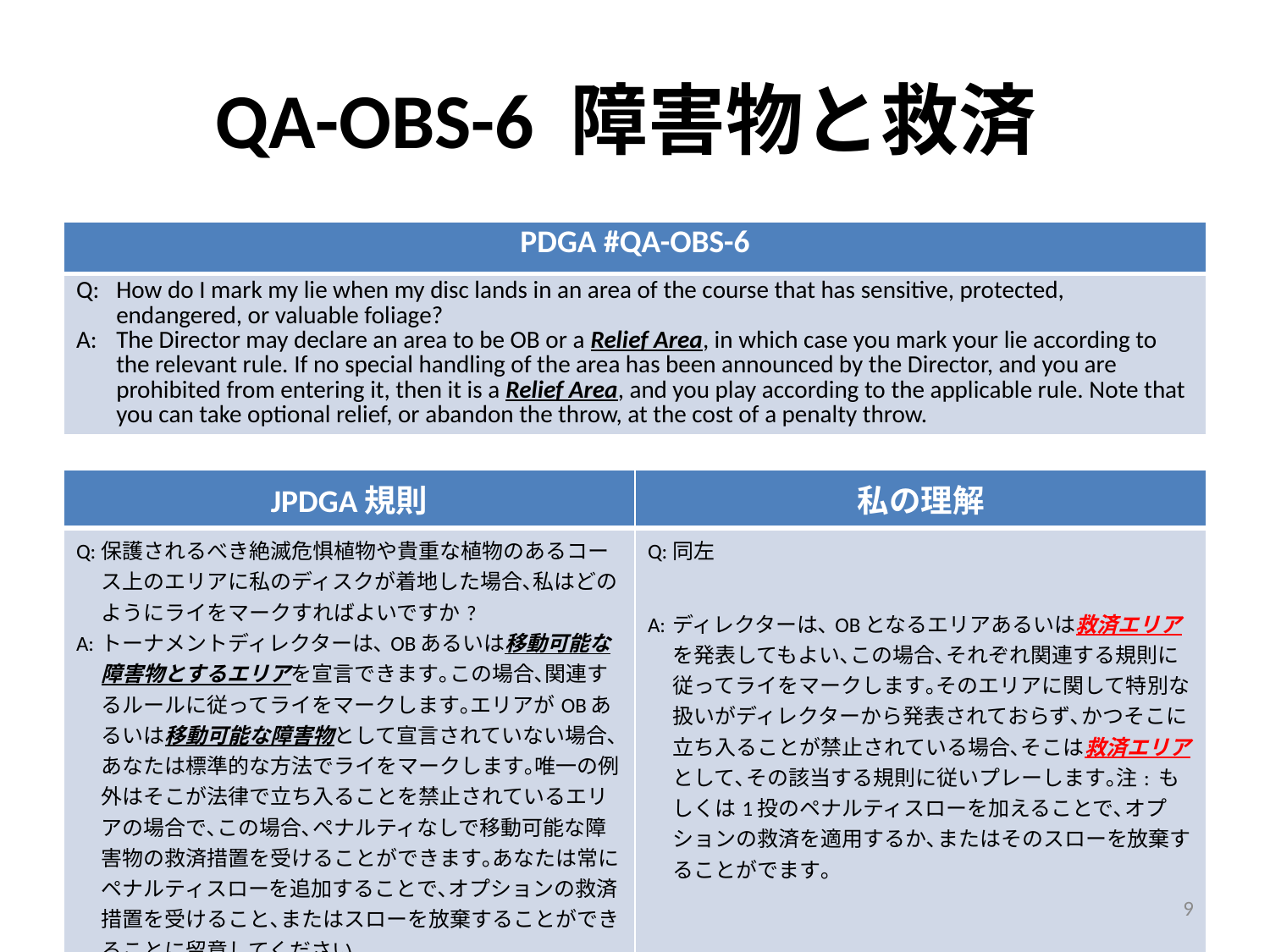

# QA-OBS-6 障害物と救済
| PDGA #QA-OBS-6 |
| --- |
| Q: How do I mark my lie when my disc lands in an area of the course that has sensitive, protected, endangered, or valuable foliage? A: The Director may declare an area to be OB or a Relief Area, in which case you mark your lie according to the relevant rule. If no special handling of the area has been announced by the Director, and you are prohibited from entering it, then it is a Relief Area, and you play according to the applicable rule. Note that you can take optional relief, or abandon the throw, at the cost of a penalty throw. |
| JPDGA規則 | 私の理解 |
| --- | --- |
| Q: 保護されるべき絶滅危惧植物や貴重な植物のあるコース上のエリアに私のディスクが着地した場合､私はどのようにライをマークすればよいですか? A: トーナメントディレクターは､OBあるいは移動可能な障害物とするエリアを宣言できます｡この場合､関連するルールに従ってライをマークします｡エリアがOBあるいは移動可能な障害物として宣言されていない場合､あなたは標準的な方法でライをマークします｡唯一の例外はそこが法律で立ち入ることを禁止されているエリアの場合で､この場合､ペナルティなしで移動可能な障害物の救済措置を受けることができます｡あなたは常にペナルティスローを追加することで､オプションの救済措置を受けること､またはスローを放棄することができることに留意してください｡ | Q: 同左 A: ディレクターは､OBとなるエリアあるいは救済エリアを発表してもよい､この場合､それぞれ関連する規則に従ってライをマークします｡そのエリアに関して特別な扱いがディレクターから発表されておらず､かつそこに立ち入ることが禁止されている場合､そこは救済エリアとして､その該当する規則に従いプレーします｡注: もしくは1投のペナルティスローを加えることで､オプションの救済を適用するか､またはそのスローを放棄することがでます｡ |
9